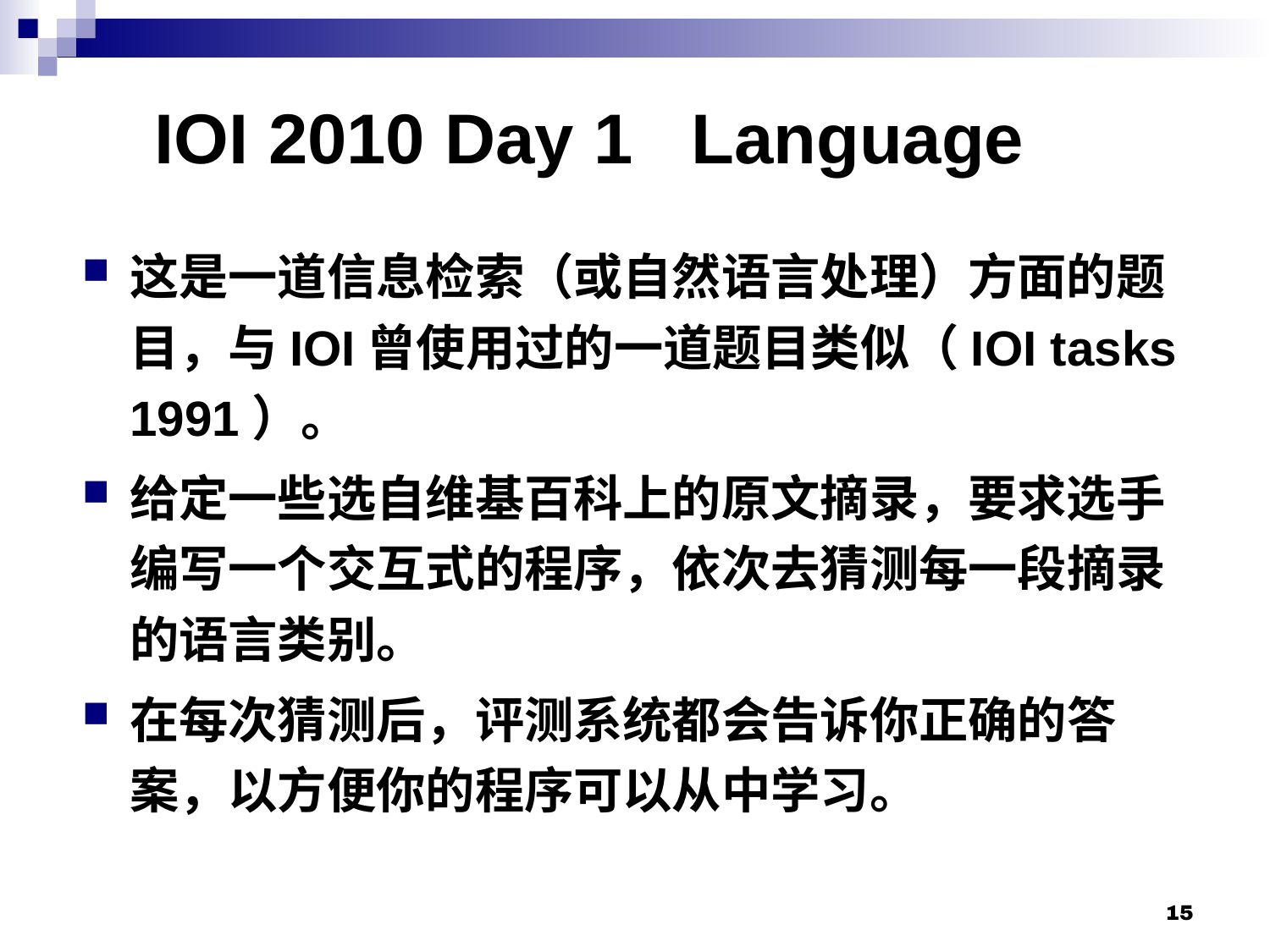

# IOI 2010 Day 1   Language
这是一道信息检索（或自然语言处理）方面的题目，与IOI曾使用过的一道题目类似（IOI tasks 1991）。
给定一些选自维基百科上的原文摘录，要求选手编写一个交互式的程序，依次去猜测每一段摘录的语言类别。
在每次猜测后，评测系统都会告诉你正确的答案，以方便你的程序可以从中学习。
15